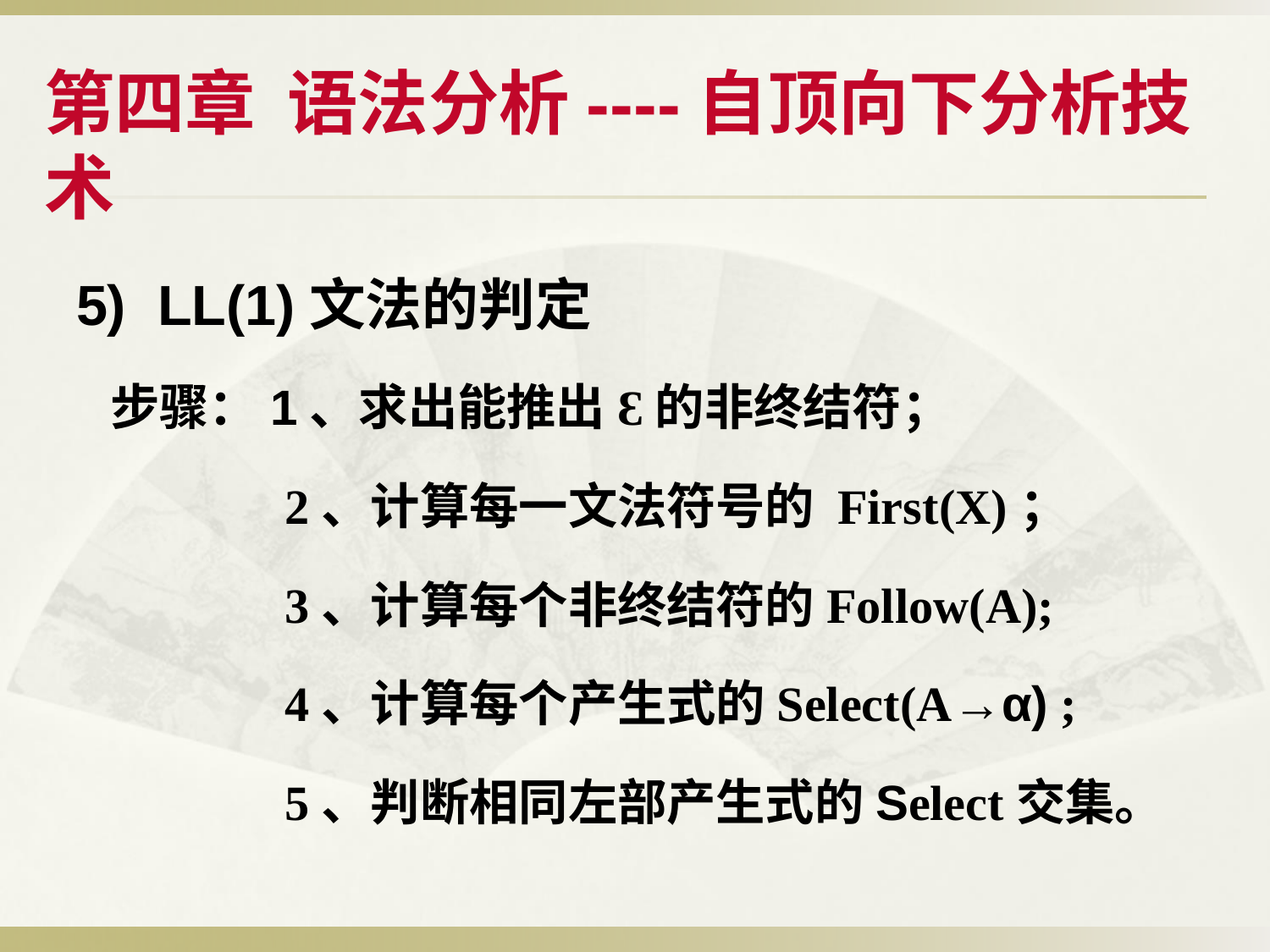

第四章  语法分析----自顶向下分析技术
5)  LL(1)文法的判定
  步骤：1、求出能推出Ɛ的非终结符；
                 2、计算每一文法符号的 First(X)；
                 3、计算每个非终结符的Follow(A);
                 4、计算每个产生式的Select(A→α) ;
                 5、判断相同左部产生式的Select交集。